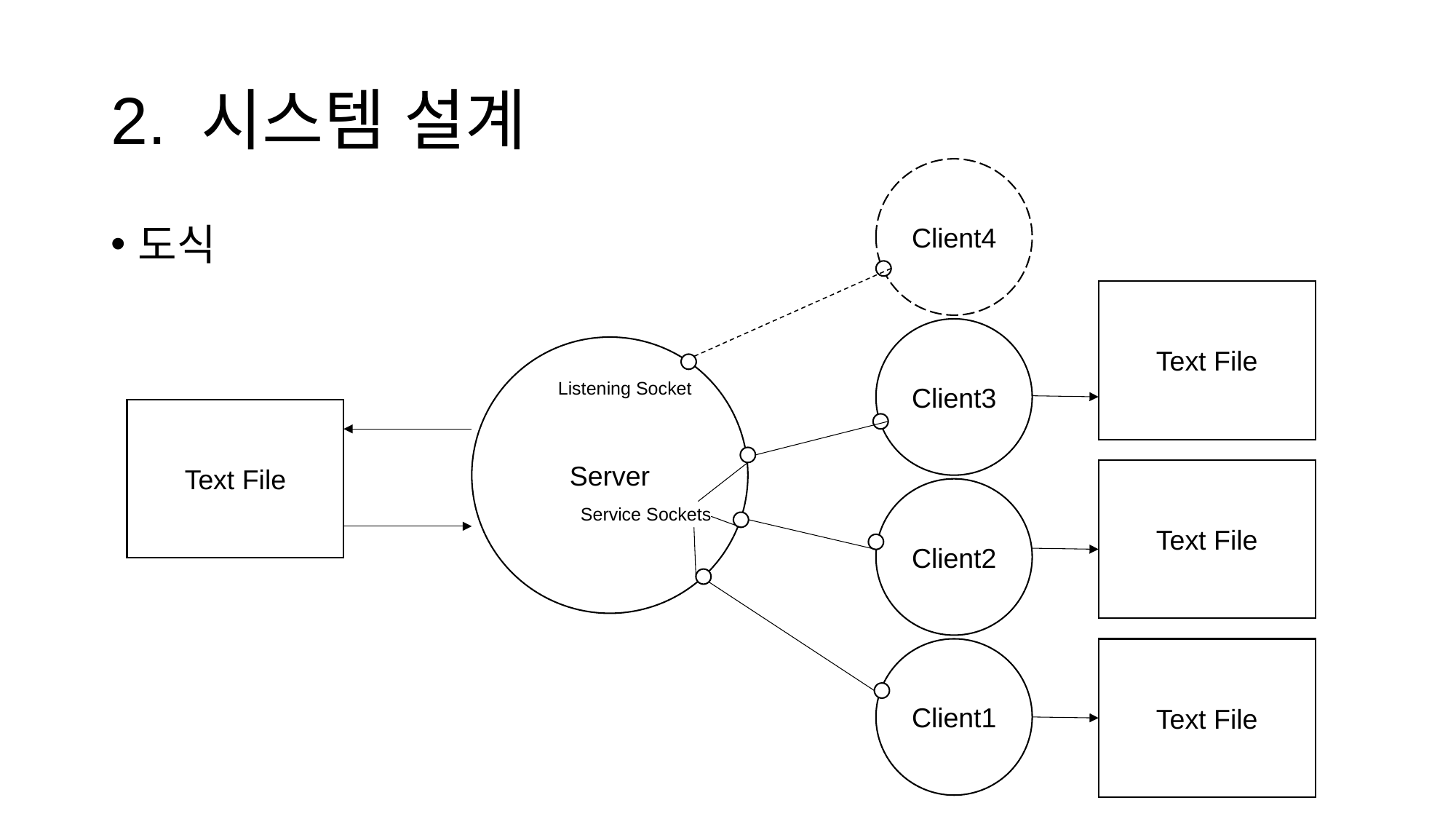

# 2. 시스템 설계
Client4
도식

Text File
Client3
Server

Listening Socket
Text File

Text File
Client2
Service Sockets

Client1
Text File